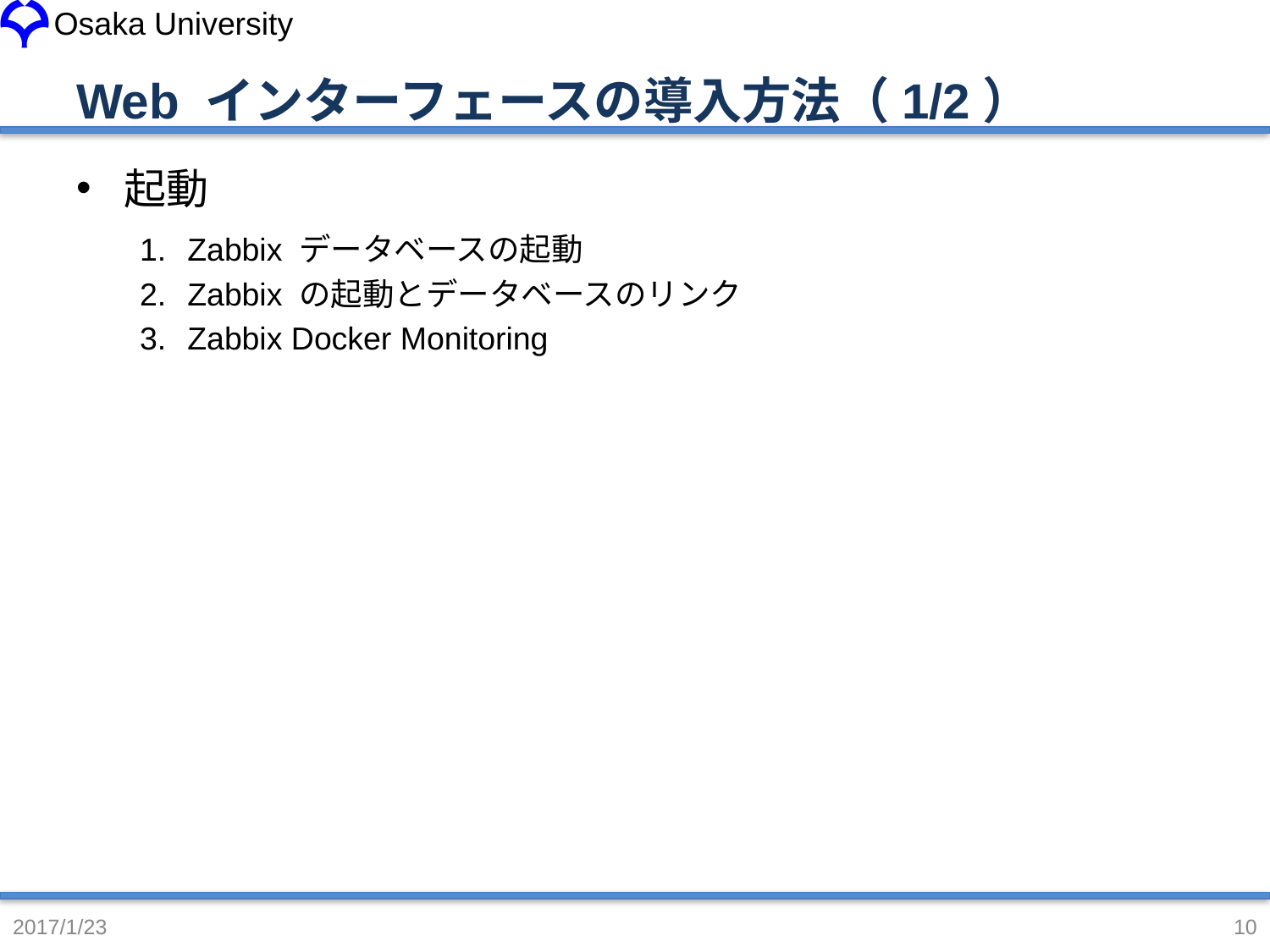

# Web インターフェースの導入方法（1/2）
起動
Zabbix データベースの起動
Zabbix の起動とデータベースのリンク
Zabbix Docker Monitoring

2017/1/23
10